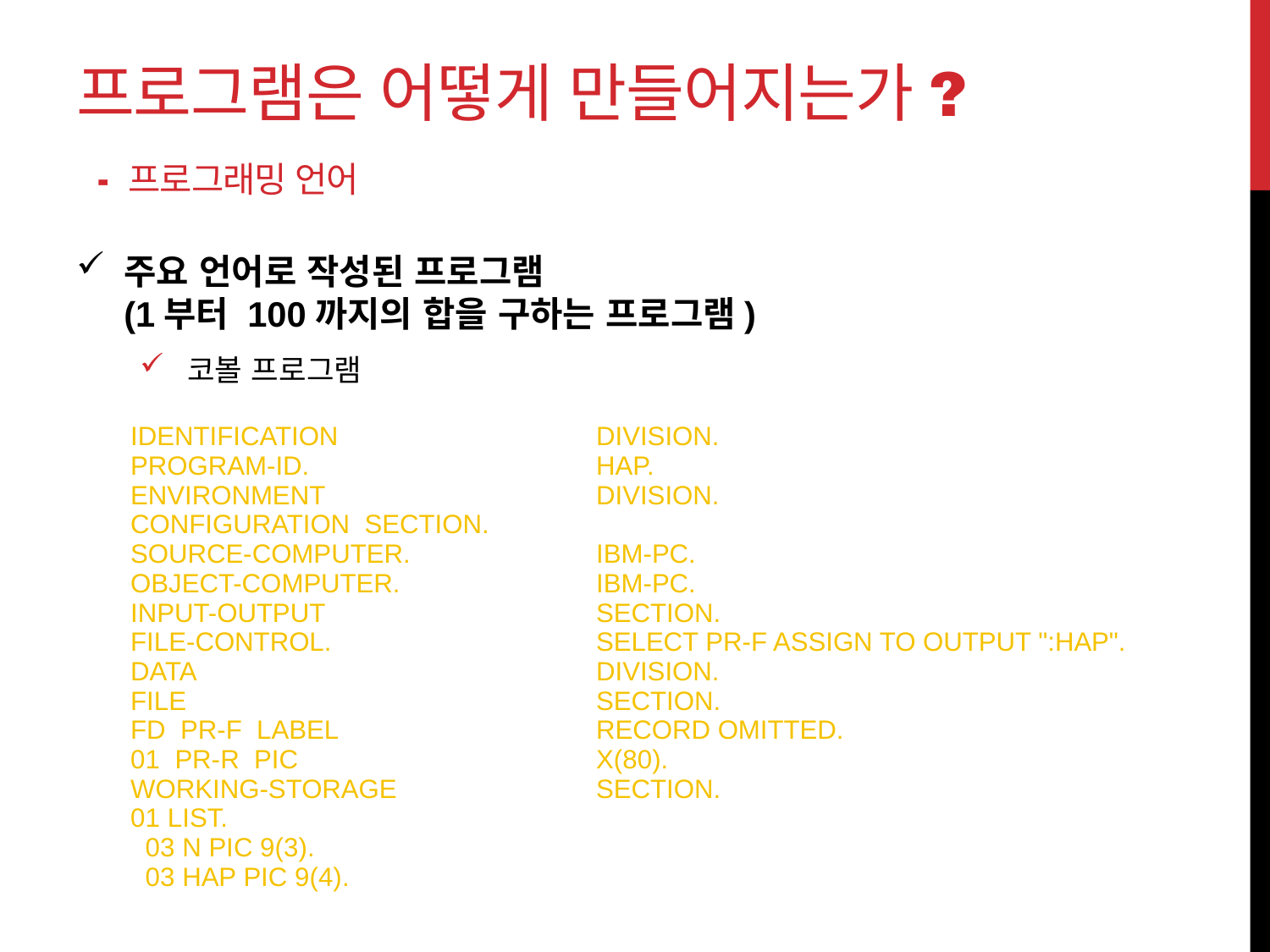

# 프로그램은 어떻게 만들어지는가? - 프로그래밍 언어
주요 언어로 작성된 프로그램
(1부터 100까지의 합을 구하는 프로그램)
코볼 프로그램
| IDENTIFICATION PROGRAM-ID. ENVIRONMENT CONFIGURATION SECTION. SOURCE-COMPUTER. OBJECT-COMPUTER. INPUT-OUTPUT FILE-CONTROL. DATA FILE FD PR-F LABEL 01 PR-R PIC WORKING-STORAGE 01 LIST. 03 N PIC 9(3). 03 HAP PIC 9(4). | DIVISION. HAP. DIVISION. IBM-PC. IBM-PC. SECTION. SELECT PR-F ASSIGN TO OUTPUT ":HAP". DIVISION. SECTION. RECORD OMITTED. X(80). SECTION. |
| --- | --- |